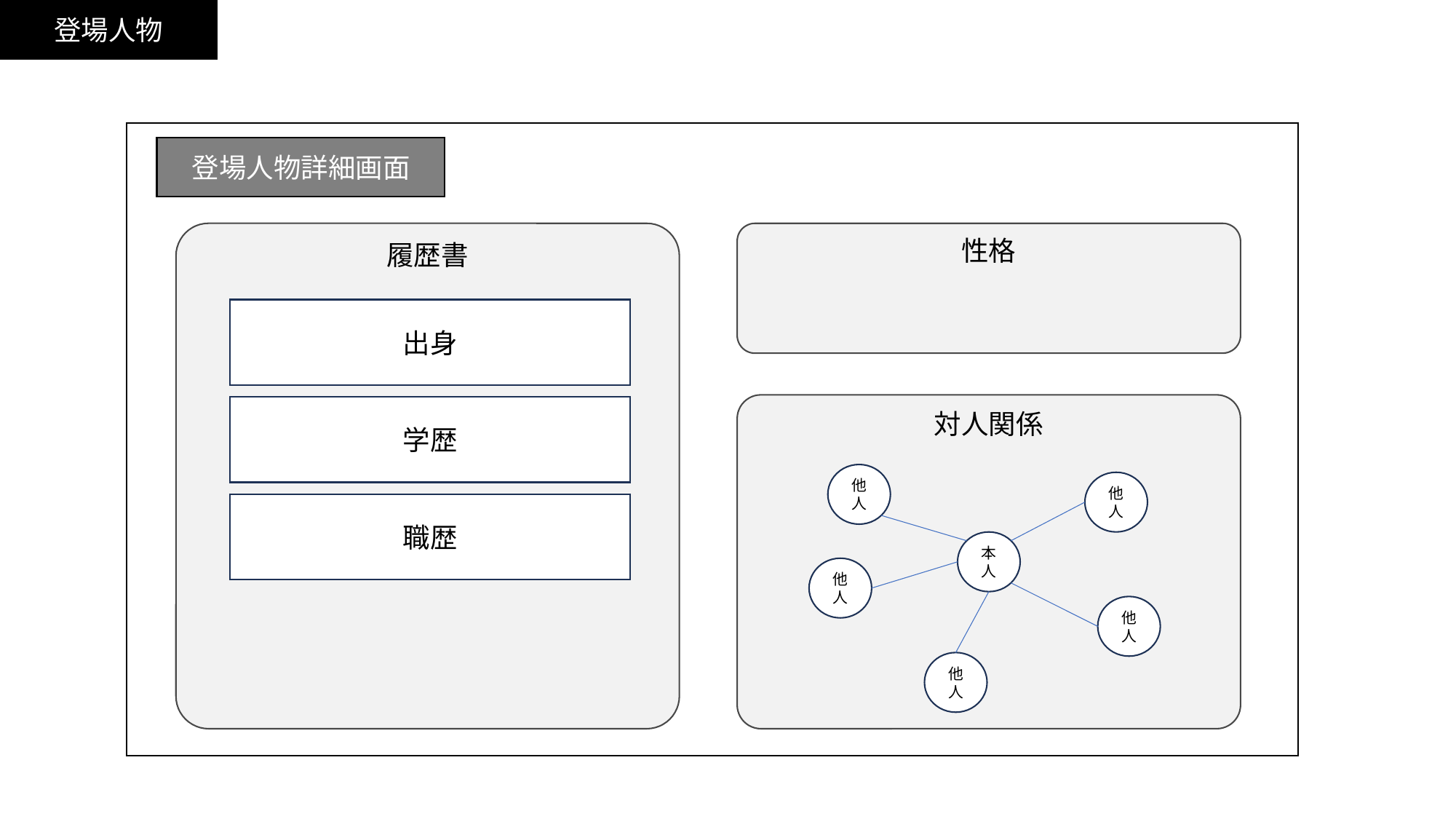

登場人物

登場人物詳細画面
履歴書
性格
出身
対人関係
学歴
他人
他人
職歴
本人
他人
他人
他人